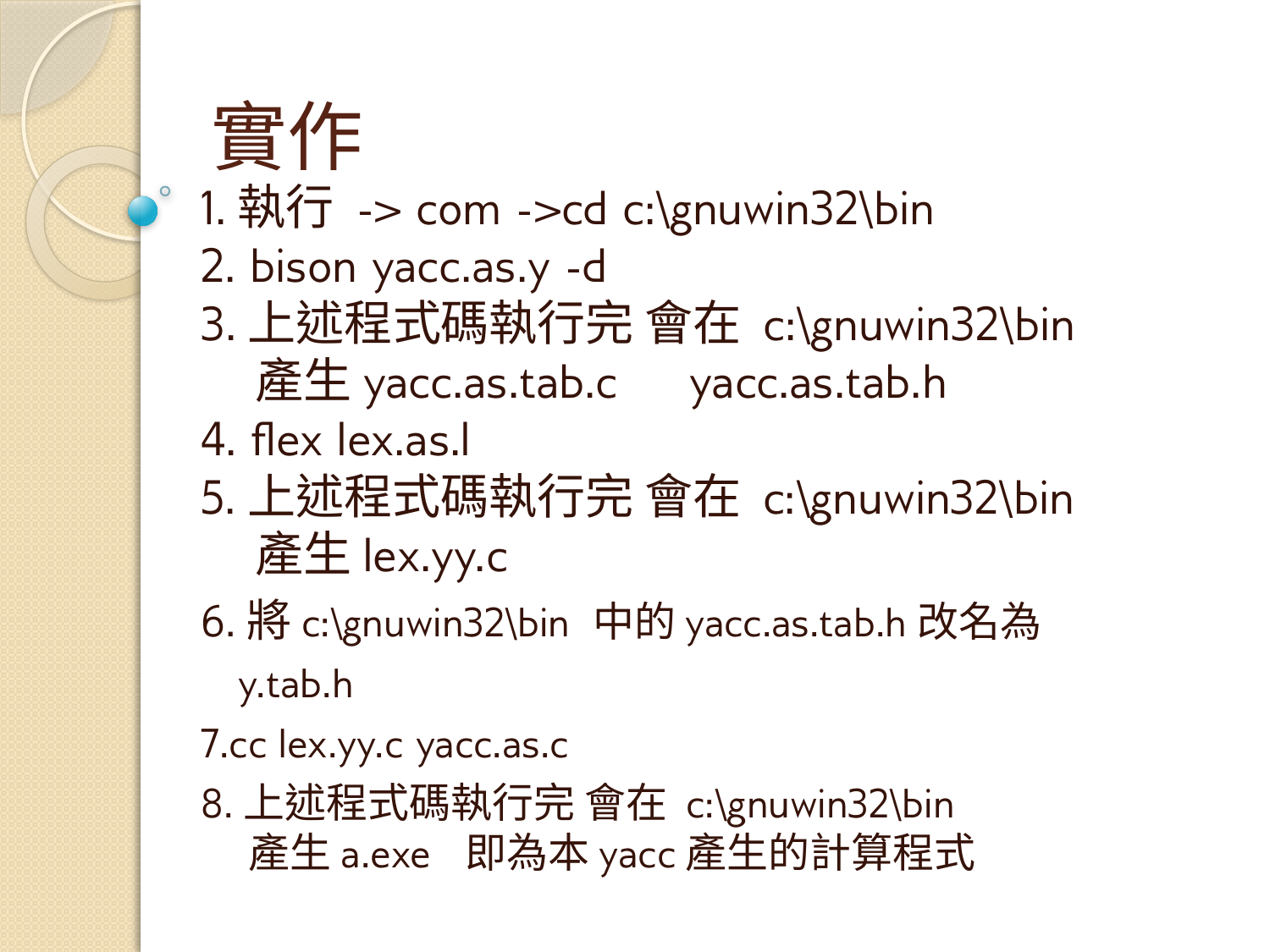

# 實作
1.執行 -> com ->cd c:\gnuwin32\bin
2. bison yacc.as.y -d
3.上述程式碼執行完 會在 c:\gnuwin32\bin
   產生yacc.as.tab.c     yacc.as.tab.h
4. flex lex.as.l
5.上述程式碼執行完 會在 c:\gnuwin32\bin
   產生lex.yy.c
6.將c:\gnuwin32\bin 中的yacc.as.tab.h改名為
   y.tab.h
7.cc lex.yy.c yacc.as.c
8.上述程式碼執行完 會在 c:\gnuwin32\bin
   產生a.exe  即為本yacc產生的計算程式